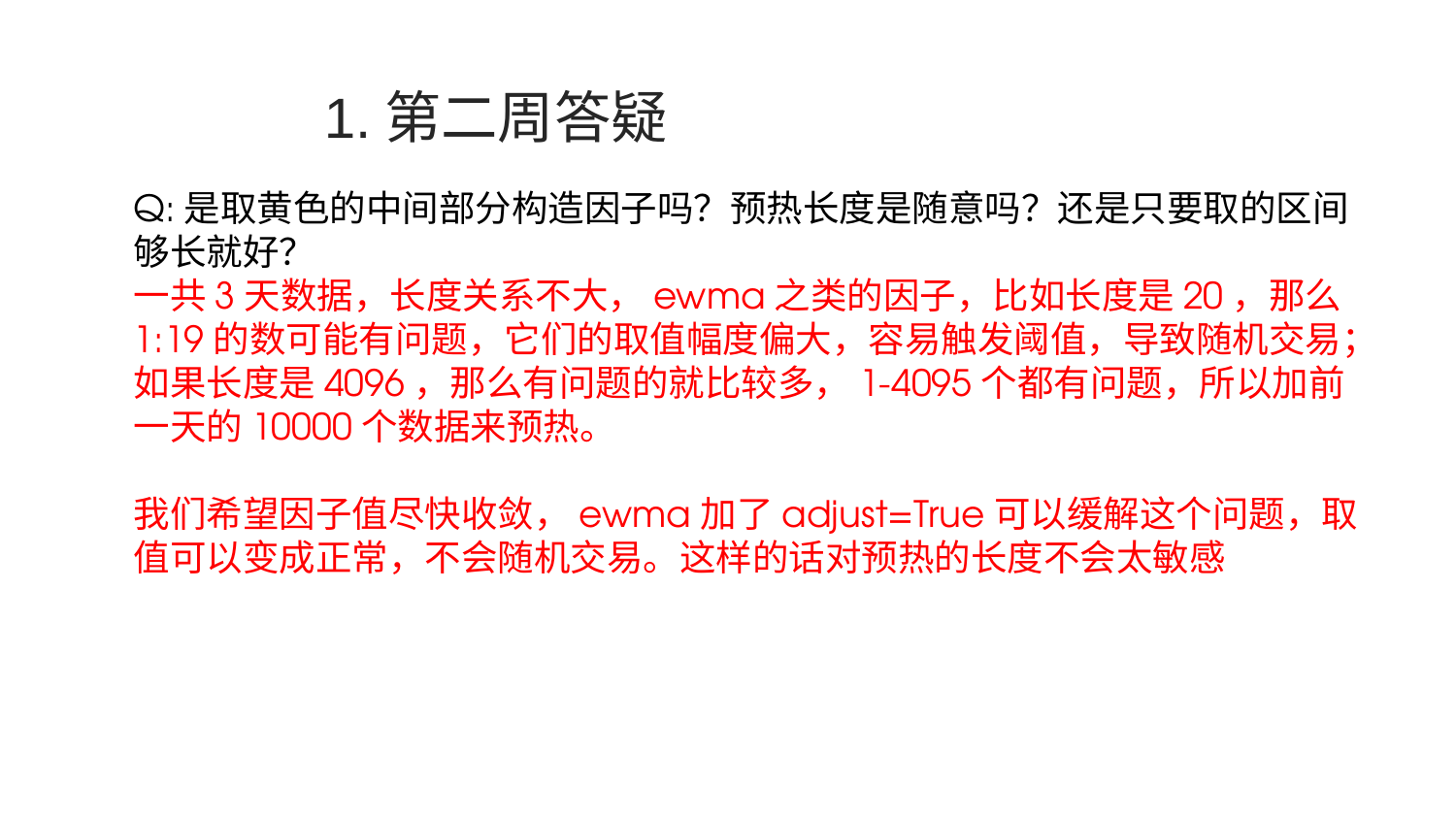

1.第二周答疑
Q:是取黄色的中间部分构造因子吗？预热长度是随意吗？还是只要取的区间够长就好？
一共3天数据，长度关系不大，ewma之类的因子，比如长度是20，那么1:19的数可能有问题，它们的取值幅度偏大，容易触发阈值，导致随机交易；如果长度是4096，那么有问题的就比较多，1-4095个都有问题，所以加前一天的10000个数据来预热。

我们希望因子值尽快收敛，ewma加了adjust=True可以缓解这个问题，取值可以变成正常，不会随机交易。这样的话对预热的长度不会太敏感